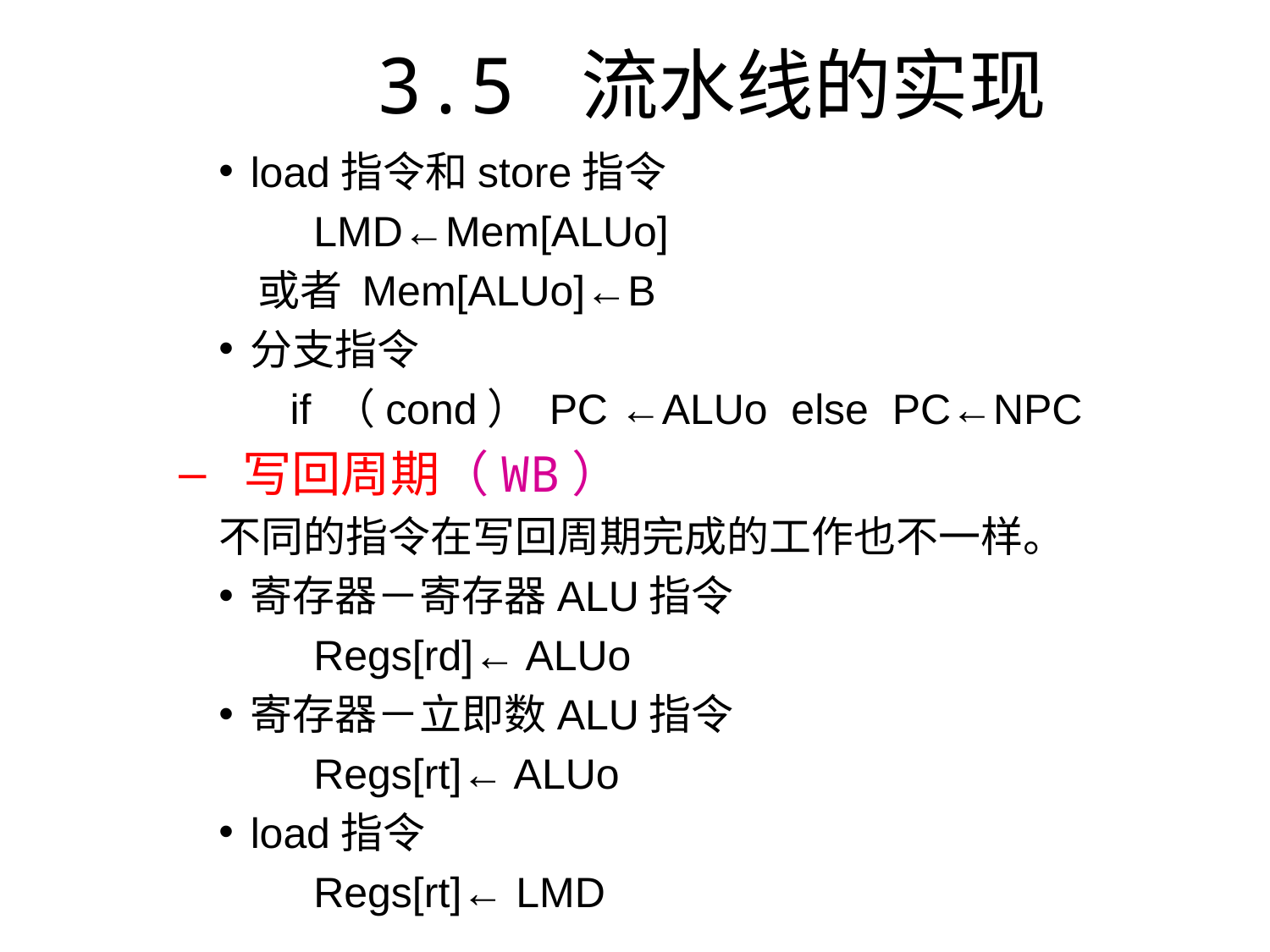

3.5 流水线的实现
load指令和store指令
        LMD←Mem[ALUo]
   或者 Mem[ALUo]←B
分支指令
      if （cond） PC ←ALUo  else  PC←NPC
写回周期（WB）
不同的指令在写回周期完成的工作也不一样。
寄存器－寄存器ALU指令
        Regs[rd]← ALUo
寄存器－立即数ALU指令
        Regs[rt]← ALUo
load指令
        Regs[rt]← LMD